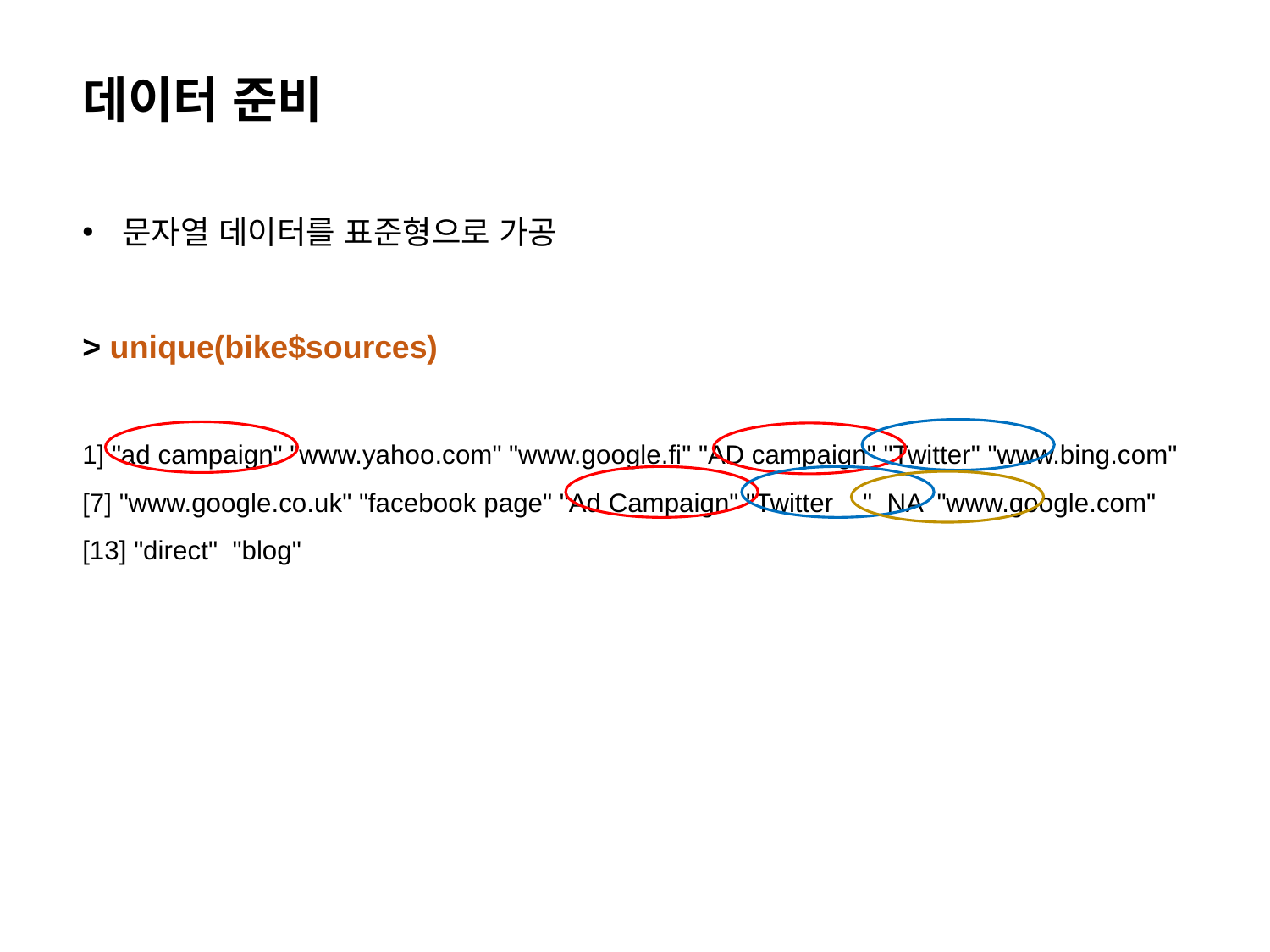

데이터 준비
문자열 데이터를 표준형으로 가공

> unique(bike$sources)

1] "ad campaign" "www.yahoo.com" "www.google.fi" "AD campaign" "Twitter" "www.bing.com"
[7] "www.google.co.uk" "facebook page" "Ad Campaign" "Twitter    "  NA  "www.google.com"
[13] "direct"  "blog"